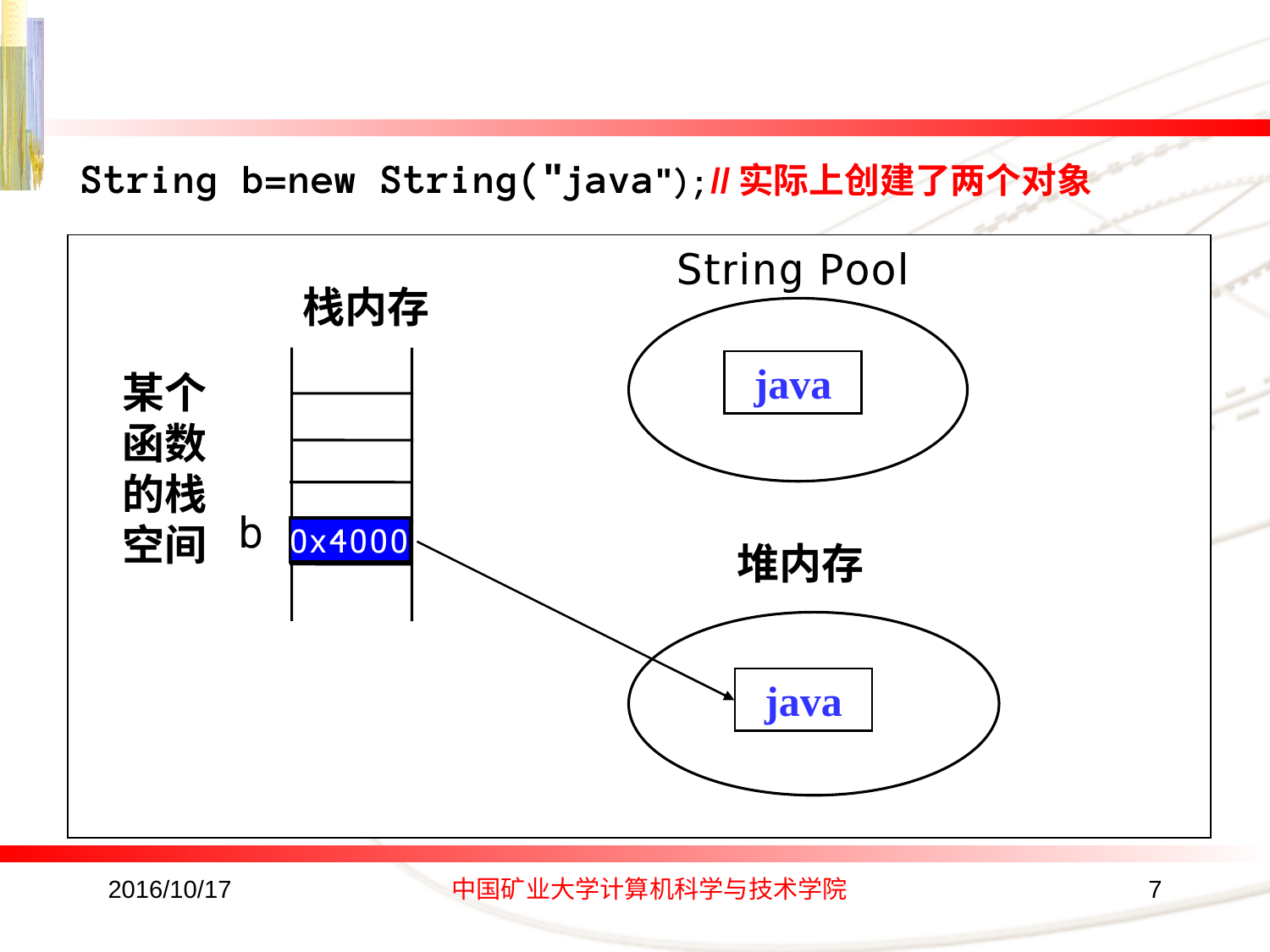

String b=new String("java");//实际上创建了两个对象

String Pool
栈内存

java
某个函数的栈空间

b
0x4000

堆内存

java
2016/10/17
中国矿业大学计算机科学与技术学院
7